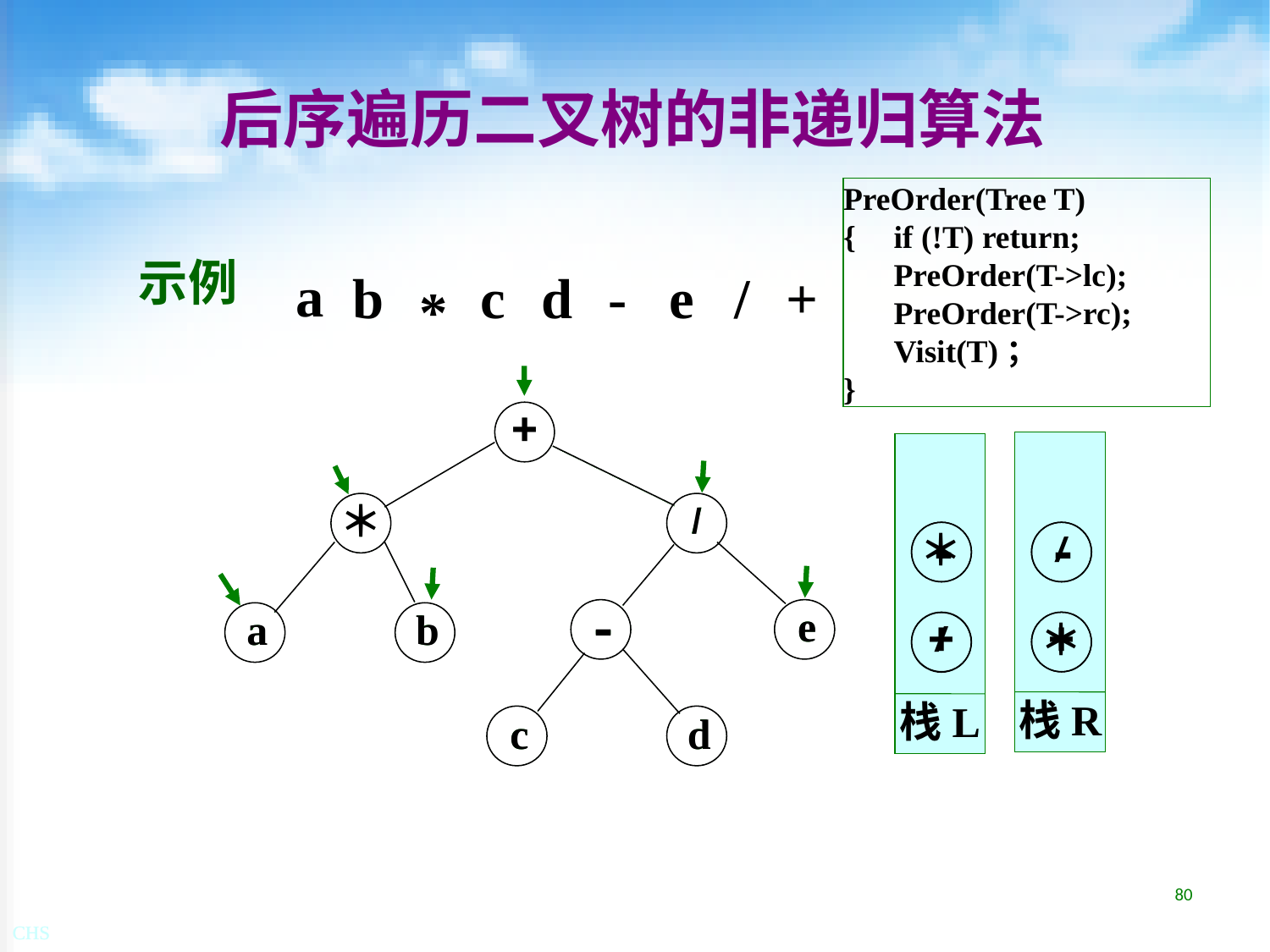

# 后序遍历二叉树的非递归算法
PreOrder(Tree T)
{	if (!T) return;
	PreOrder(T->lc);
	PreOrder(T->rc);
	Visit(T)；
}
示例
a
b
c
d
-
e
/
+
*

+

＊
/

-
e
a
b

c
d
+
栈R

栈L

＊
/
＊
-
-
/

-
e
a
b
/
＊
+
+

c
d
80